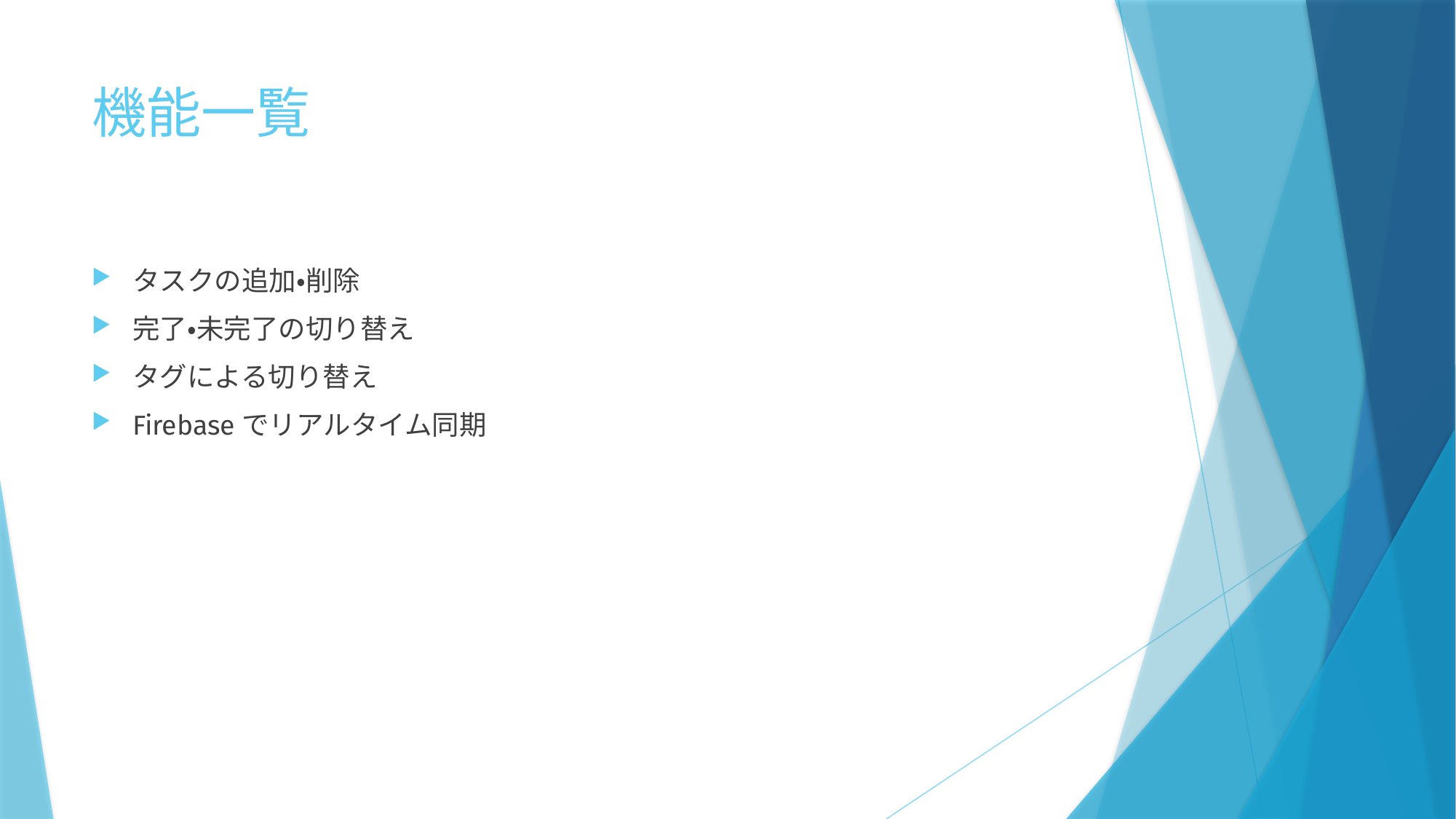

# 機能一覧
タスクの追加・削除
完了・未完了の切り替え
タグによる切り替え
Firebaseでリアルタイム同期